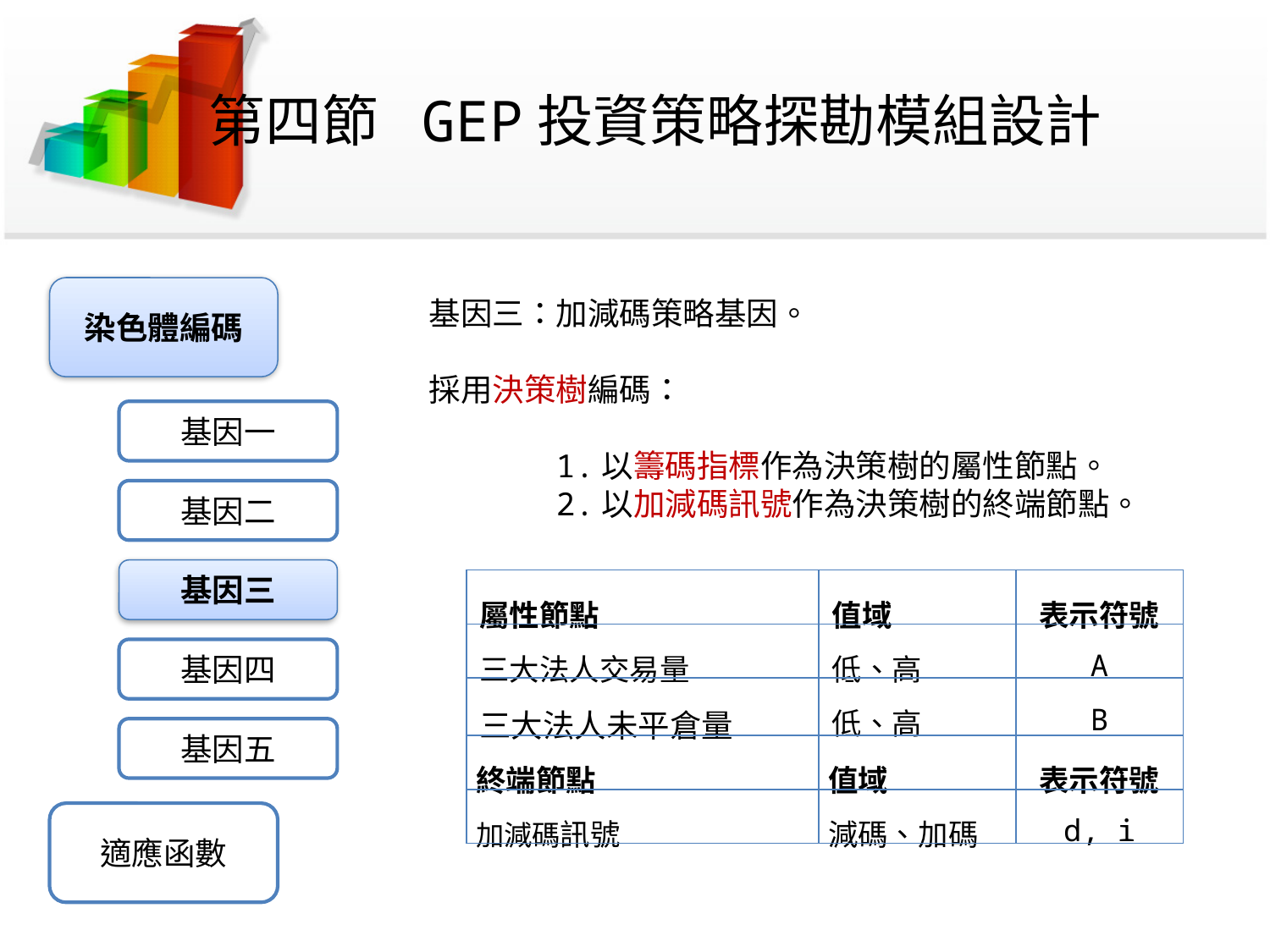

# 第四節	GEP投資策略探勘模組設計
染色體編碼
基因三：加減碼策略基因。

採用決策樹編碼：

	1.以籌碼指標作為決策樹的屬性節點。
	2.以加減碼訊號作為決策樹的終端節點。
基因一
基因二
基因三
| 屬性節點 | 值域 | 表示符號 |
| --- | --- | --- |
| 三大法人交易量 | 低、高 | A |
| 三大法人未平倉量 | 低、高 | B |
| 終端節點 | 值域 | 表示符號 |
| 加減碼訊號 | 減碼、加碼 | d, i |
基因四
基因五
適應函數